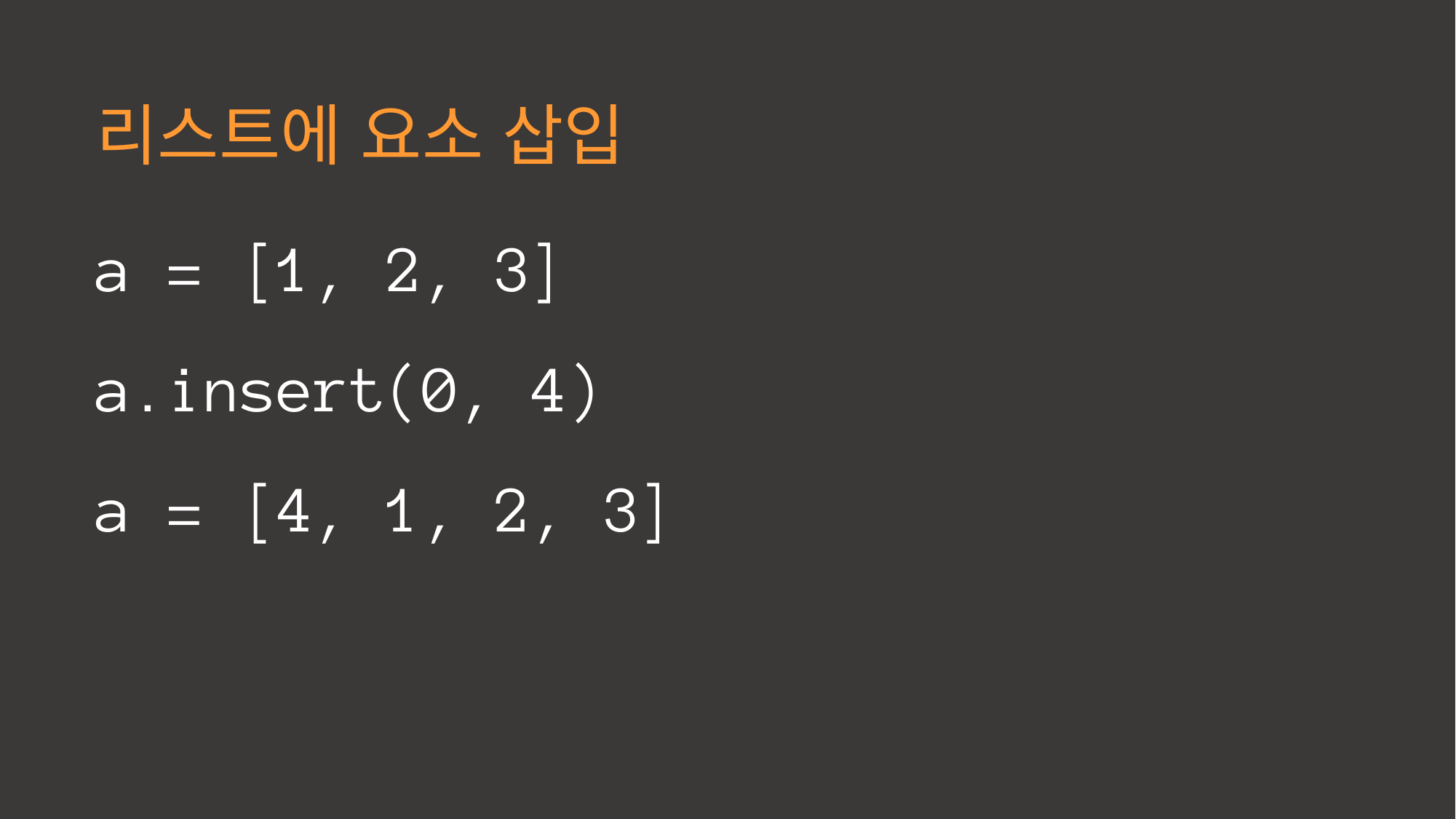

리스트에 요소 삽입
a = [1, 2, 3]
a.insert(0, 4)
a = [4, 1, 2, 3]